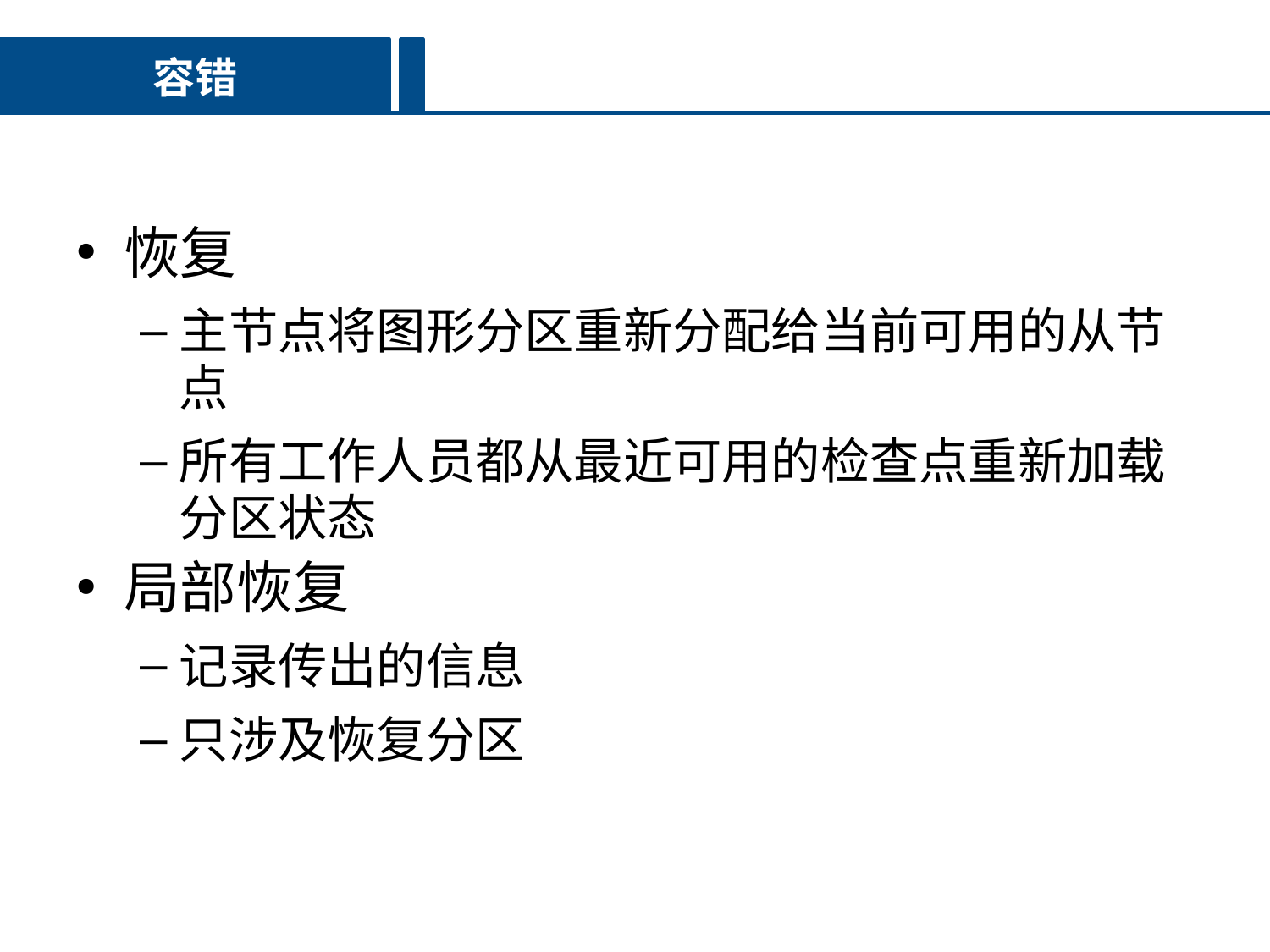

容错

恢复
主节点将图形分区重新分配给当前可用的从节点
所有工作人员都从最近可用的检查点重新加载分区状态
局部恢复
记录传出的信息
只涉及恢复分区